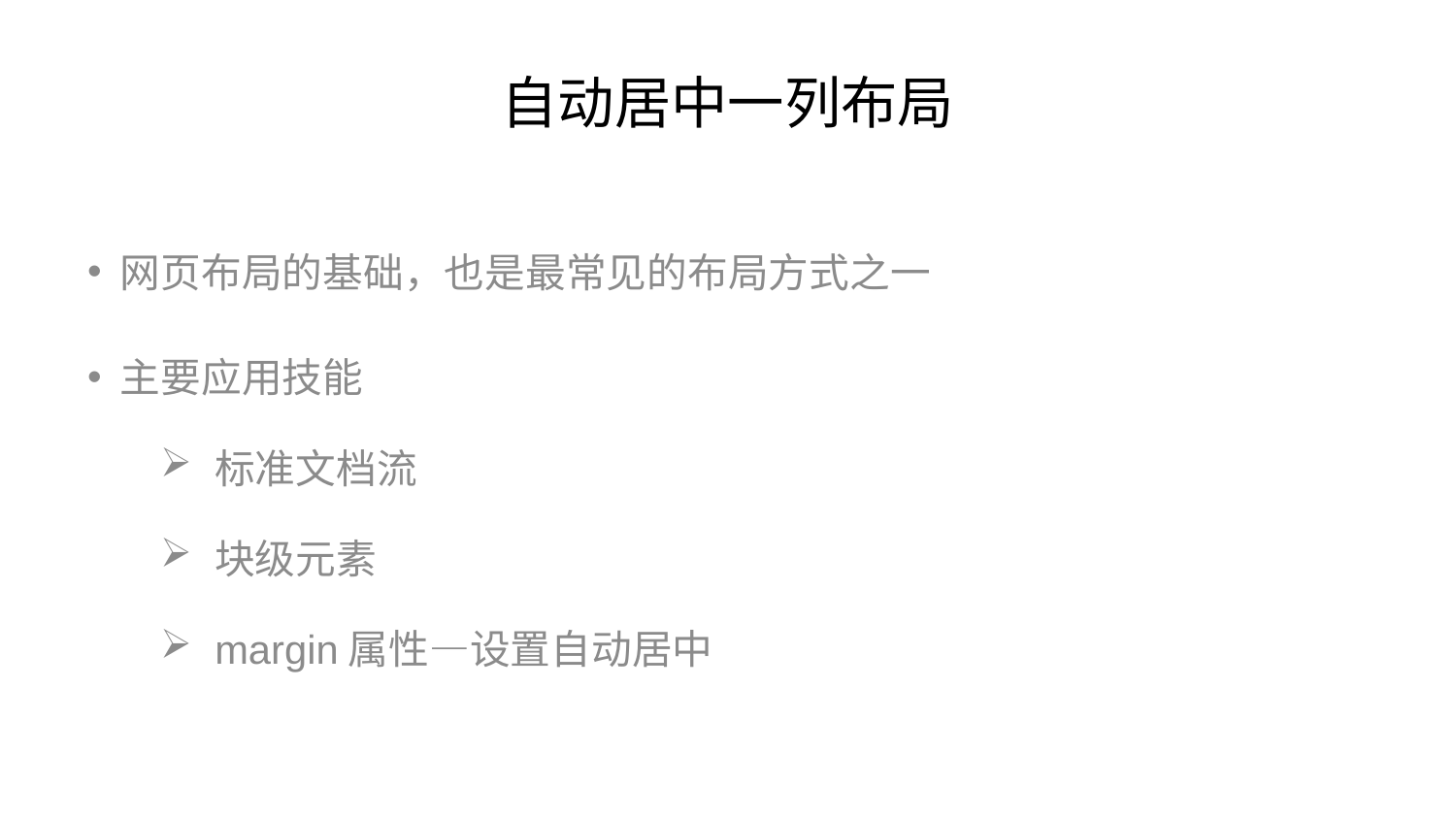

自动居中一列布局
 网页布局的基础，也是最常见的布局方式之一
 主要应用技能
标准文档流
块级元素
margin属性—设置自动居中